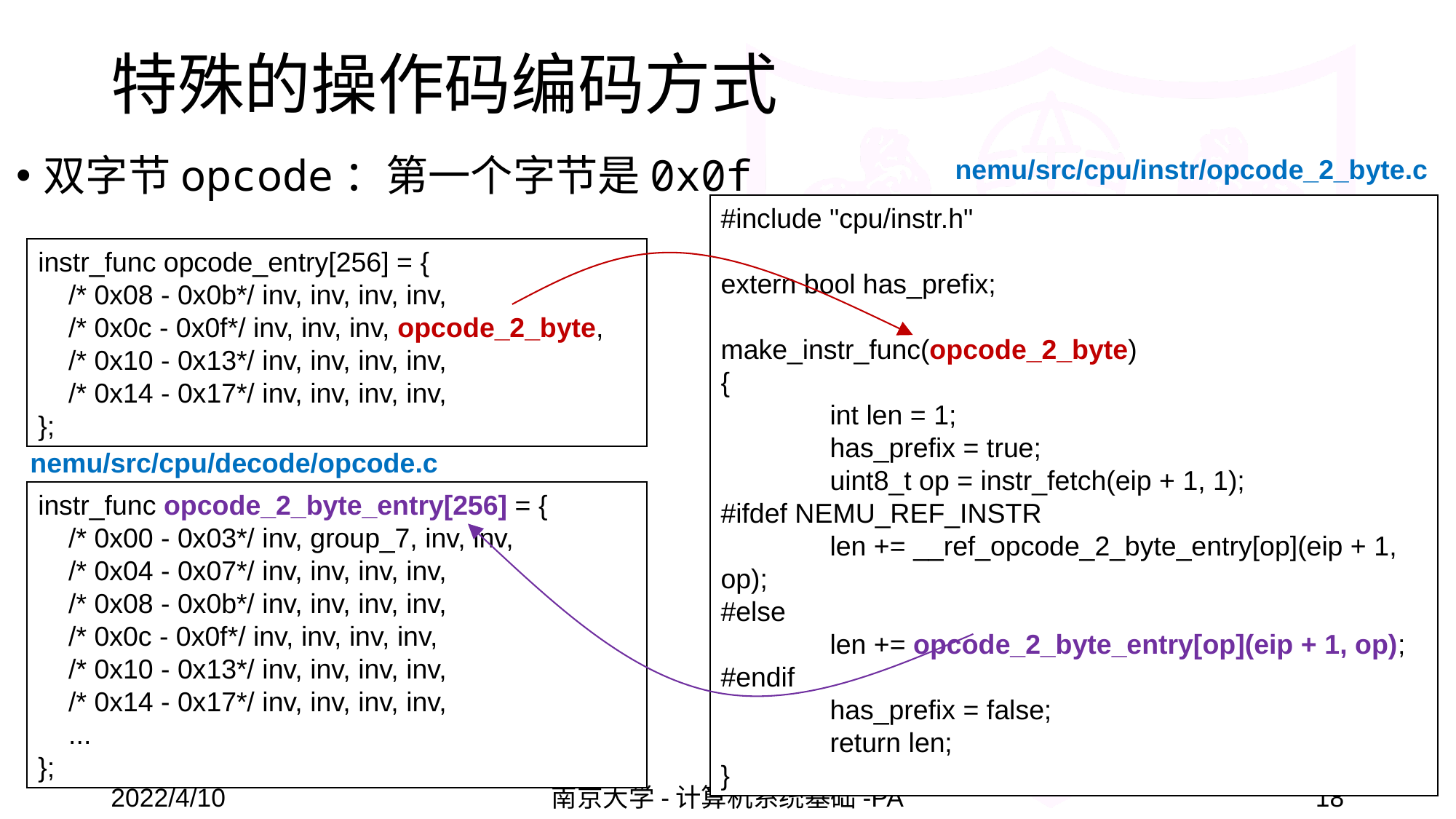

# 特殊的操作码编码方式
nemu/src/cpu/instr/opcode_2_byte.c
双字节opcode：第一个字节是0x0f
#include "cpu/instr.h"

extern bool has_prefix;

make_instr_func(opcode_2_byte)
{
	int len = 1;
	has_prefix = true;
	uint8_t op = instr_fetch(eip + 1, 1);
#ifdef NEMU_REF_INSTR
	len += __ref_opcode_2_byte_entry[op](eip + 1, op);
#else
	len += opcode_2_byte_entry[op](eip + 1, op);
#endif
	has_prefix = false;
	return len;
}
instr_func opcode_entry[256] = {
    /* 0x08 - 0x0b*/ inv, inv, inv, inv,
    /* 0x0c - 0x0f*/ inv, inv, inv, opcode_2_byte,
    /* 0x10 - 0x13*/ inv, inv, inv, inv,
    /* 0x14 - 0x17*/ inv, inv, inv, inv,
};

nemu/src/cpu/decode/opcode.c
instr_func opcode_2_byte_entry[256] = {
    /* 0x00 - 0x03*/ inv, group_7, inv, inv,
    /* 0x04 - 0x07*/ inv, inv, inv, inv,
    /* 0x08 - 0x0b*/ inv, inv, inv, inv,
    /* 0x0c - 0x0f*/ inv, inv, inv, inv,
    /* 0x10 - 0x13*/ inv, inv, inv, inv,
    /* 0x14 - 0x17*/ inv, inv, inv, inv,
    ...
};

2022/4/10
南京大学-计算机系统基础-PA
18